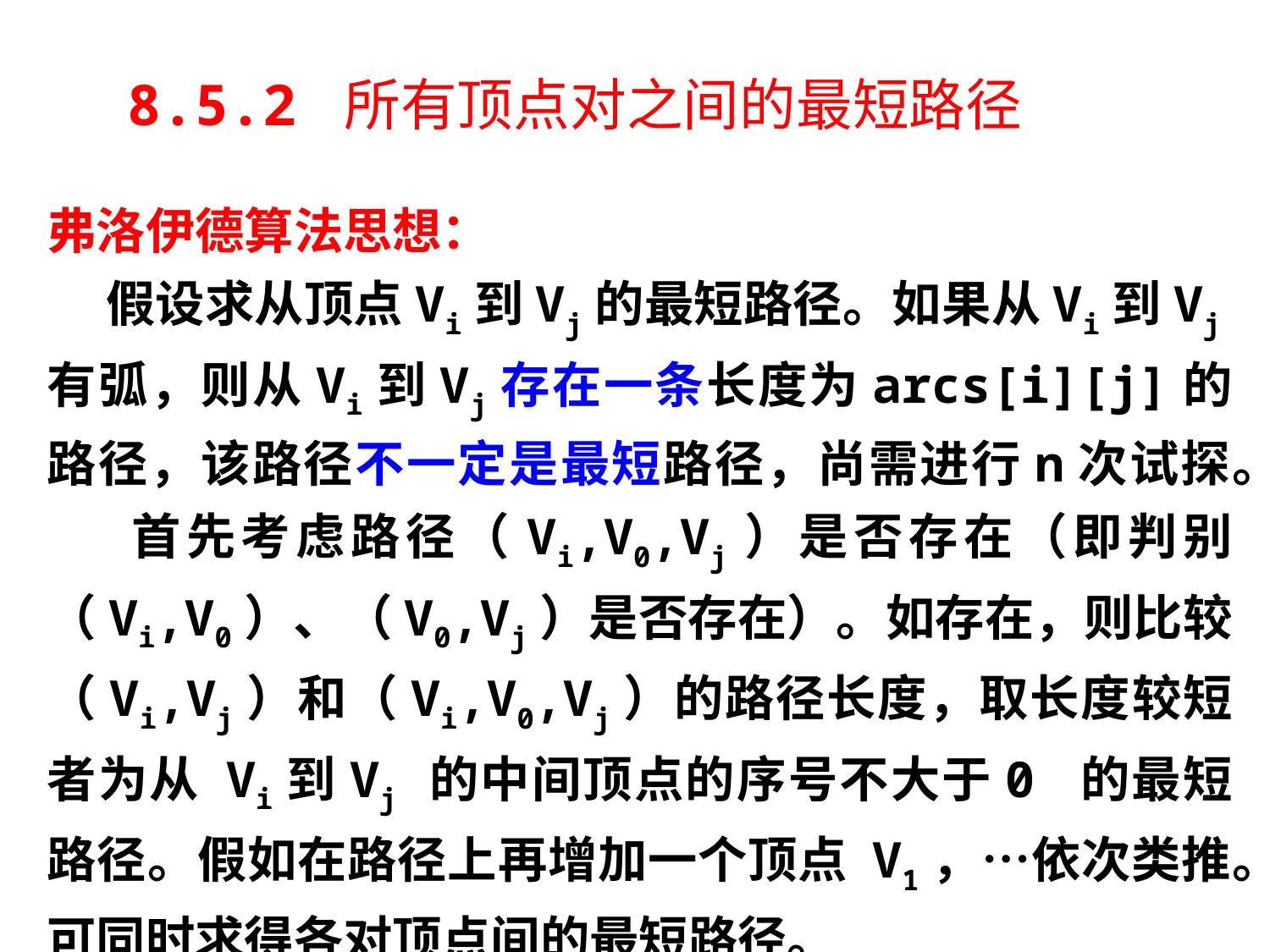

8.5.2 所有顶点对之间的最短路径
弗洛伊德算法思想：
    假设求从顶点Vi到Vj的最短路径。如果从Vi到Vj有弧，则从Vi到Vj存在一条长度为arcs[i][j]的路径，该路径不一定是最短路径，尚需进行n次试探。
    首先考虑路径（Vi,V0,Vj）是否存在（即判别（Vi,V0）、（V0,Vj）是否存在）。如存在，则比较（Vi,Vj）和（Vi,V0,Vj）的路径长度，取长度较短者为从 Vi到Vj 的中间顶点的序号不大于0 的最短路径。假如在路径上再增加一个顶点 V1，…依次类推。可同时求得各对顶点间的最短路径。